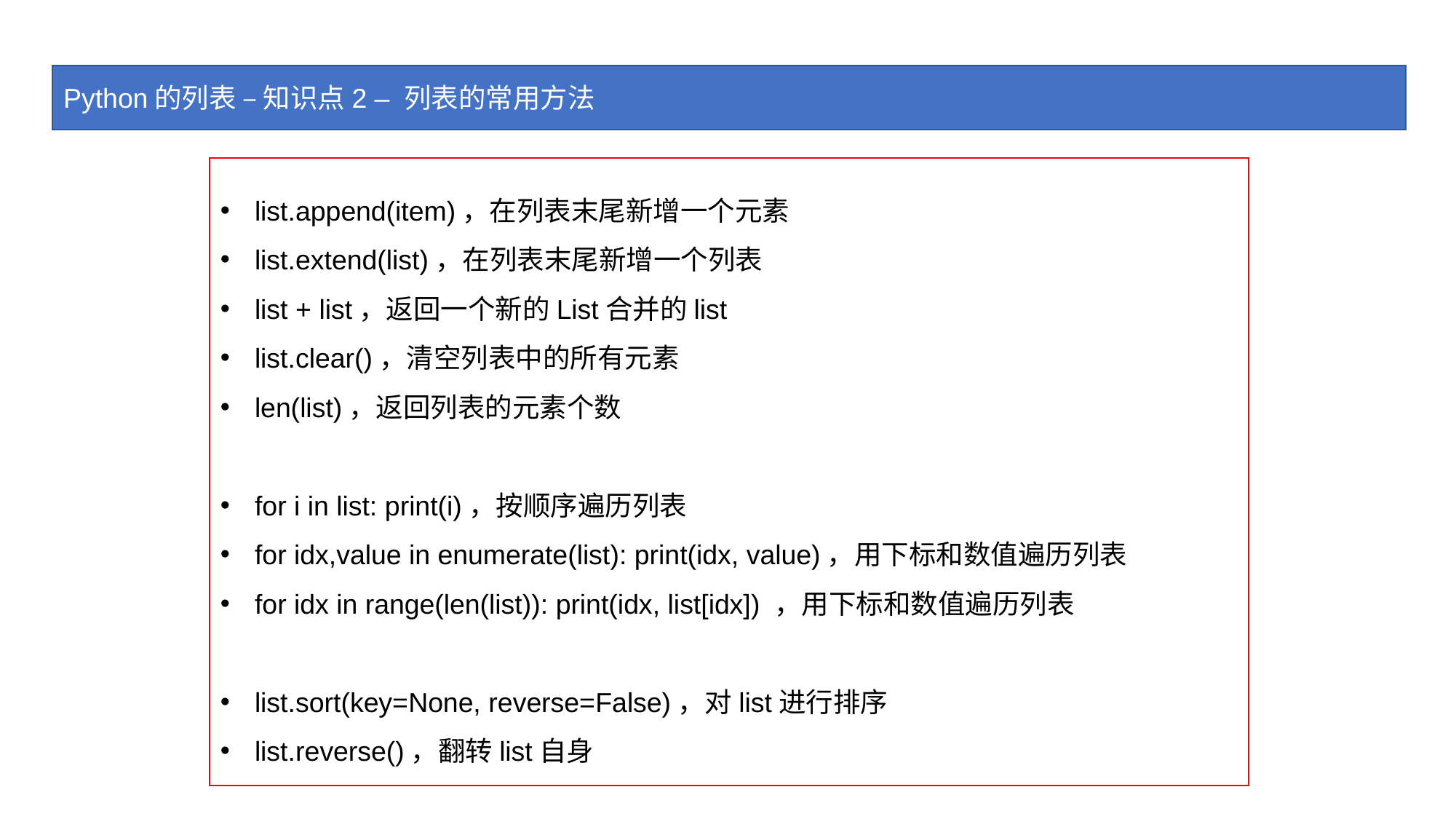

Python的列表 – 知识点2 – 列表的常用方法
list.append(item)，在列表末尾新增一个元素
list.extend(list)，在列表末尾新增一个列表
list + list，返回一个新的List合并的list
list.clear()，清空列表中的所有元素
len(list)，返回列表的元素个数

for i in list: print(i)，按顺序遍历列表
for idx,value in enumerate(list): print(idx, value)，用下标和数值遍历列表
for idx in range(len(list)): print(idx, list[idx]) ，用下标和数值遍历列表

list.sort(key=None, reverse=False)，对list进行排序
list.reverse()，翻转list自身